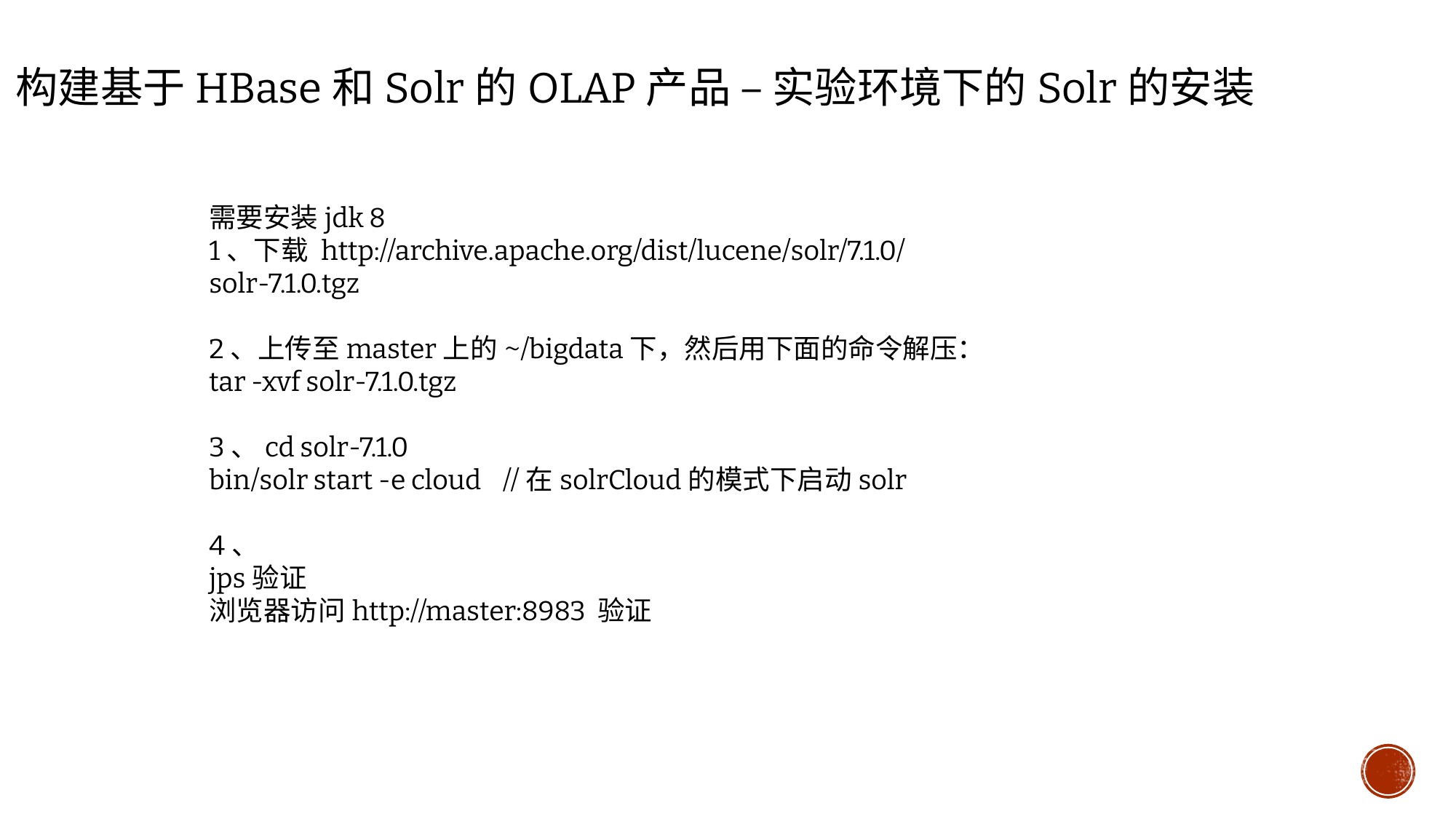

构建基于HBase和Solr的OLAP产品 – 实验环境下的Solr的安装
需要安装jdk 8
1、下载 http://archive.apache.org/dist/lucene/solr/7.1.0/
solr-7.1.0.tgz

2、上传至master上的~/bigdata下，然后用下面的命令解压：
tar -xvf solr-7.1.0.tgz

3、cd solr-7.1.0
bin/solr start -e cloud    //在solrCloud的模式下启动solr

4、
jps验证
浏览器访问http://master:8983 验证